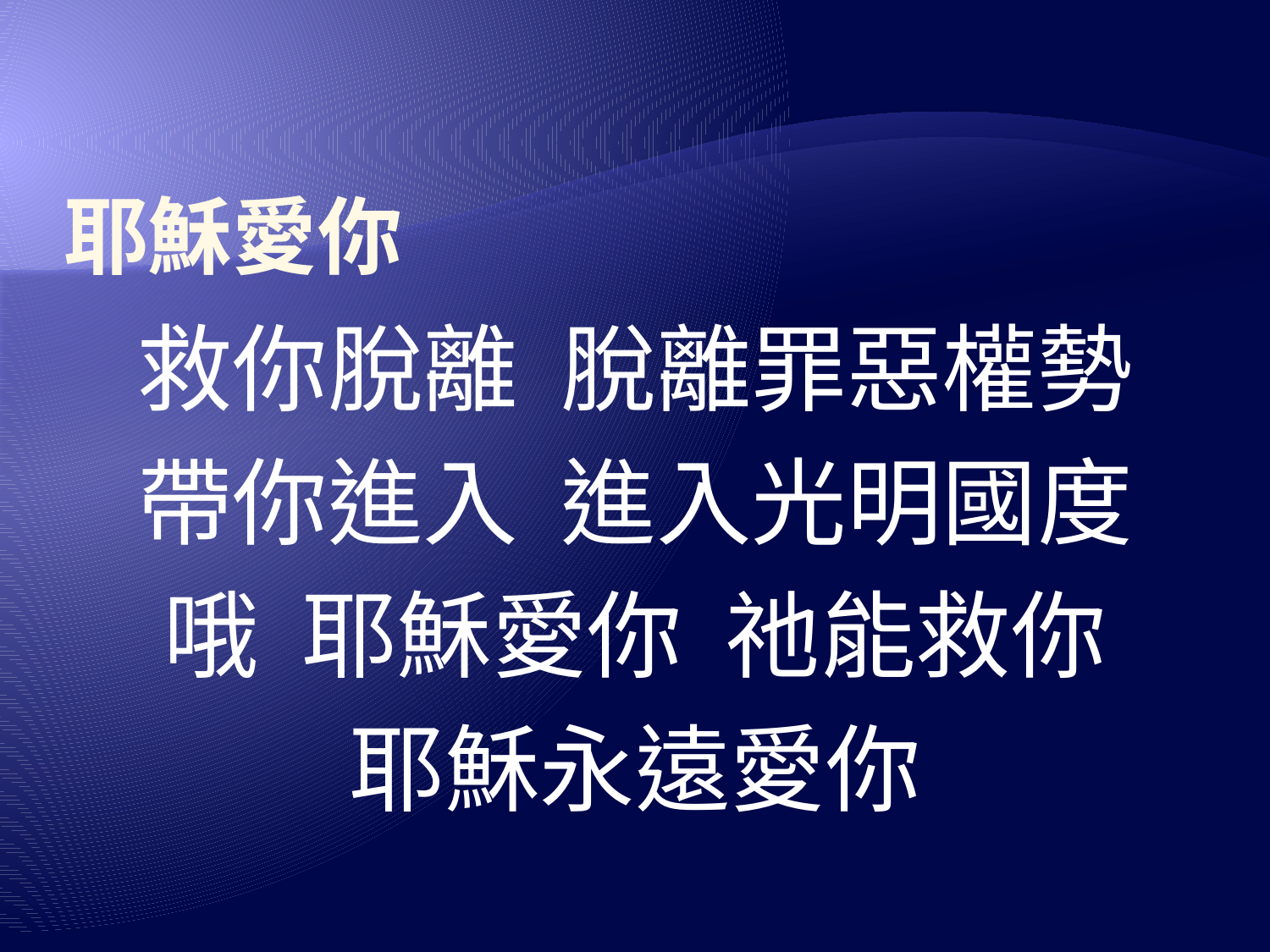

# 耶穌愛你
救你脫離  脫離罪惡權勢
帶你進入  進入光明國度
哦  耶穌愛你  祂能救你
耶穌永遠愛你